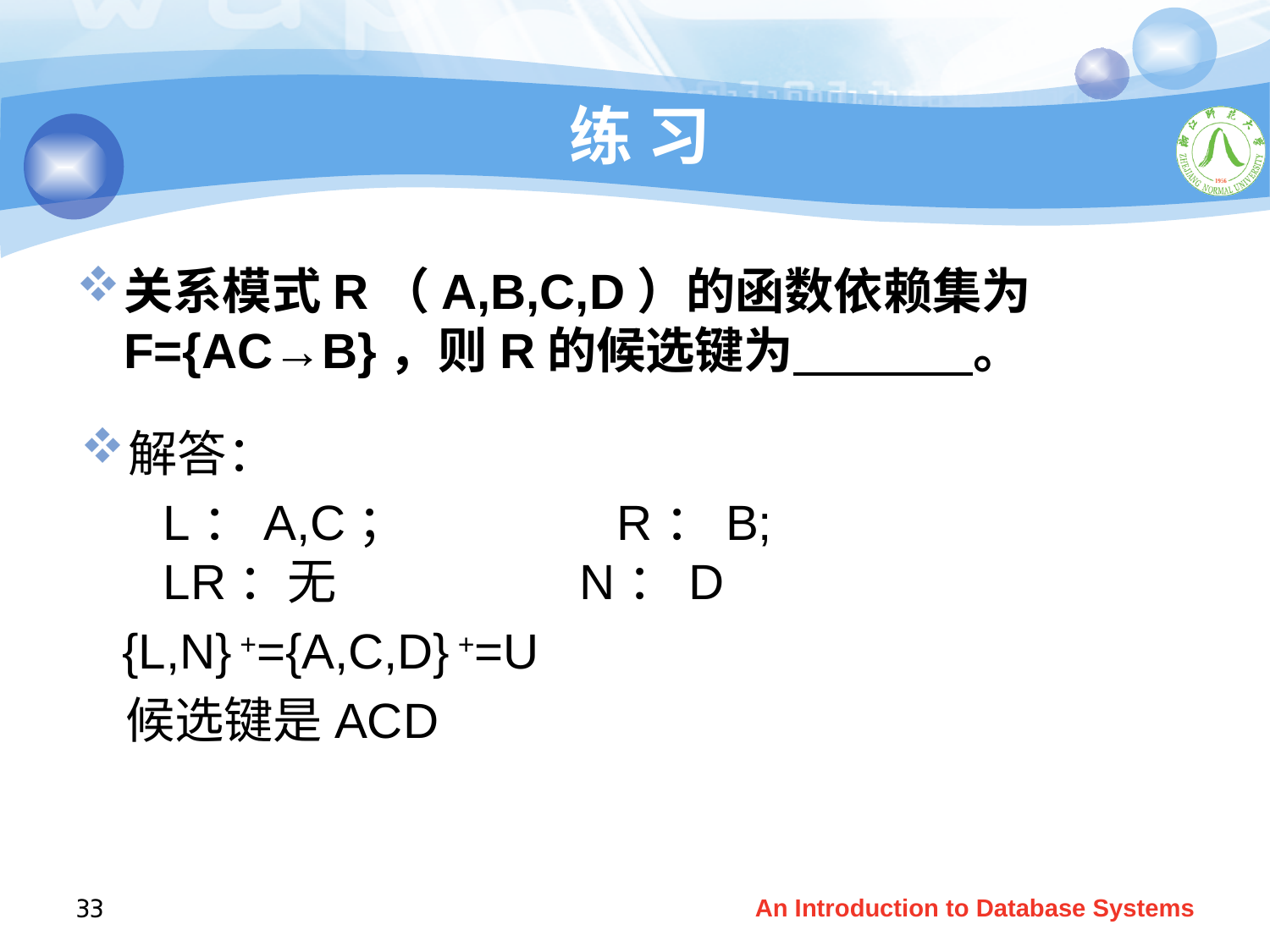

# 练 习
关系模式R（A,B,C,D）的函数依赖集为F={AC→B}，则R的候选键为                。
解答：
      L：A,C；                  R：B;
      LR：无                     N：D
   {L,N} +={A,C,D} +=U
   候选键是ACD
33
An Introduction to Database Systems